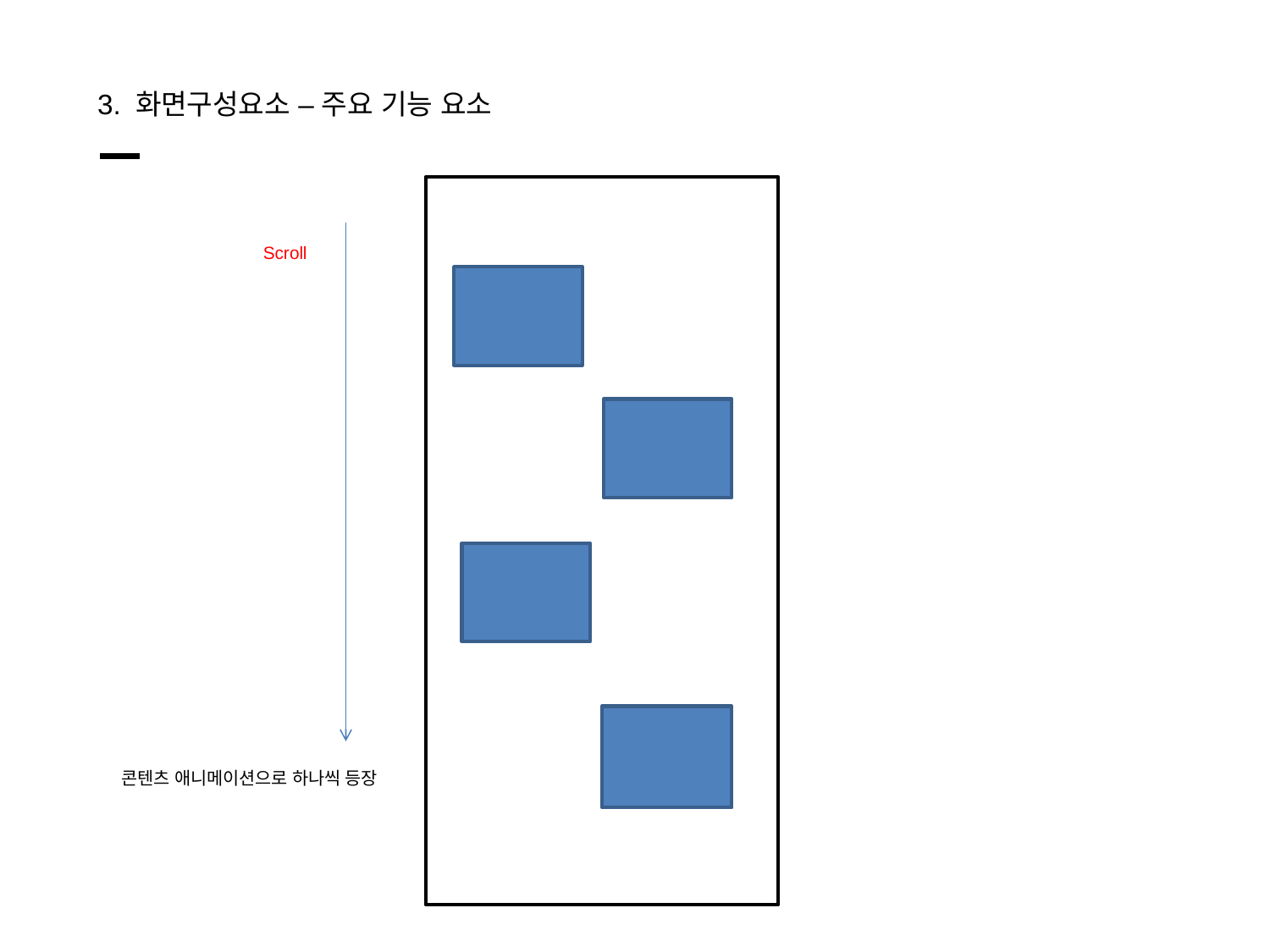

3. 화면구성요소 – 주요 기능 요소

Scroll

콘텐츠 애니메이션으로 하나씩 등장